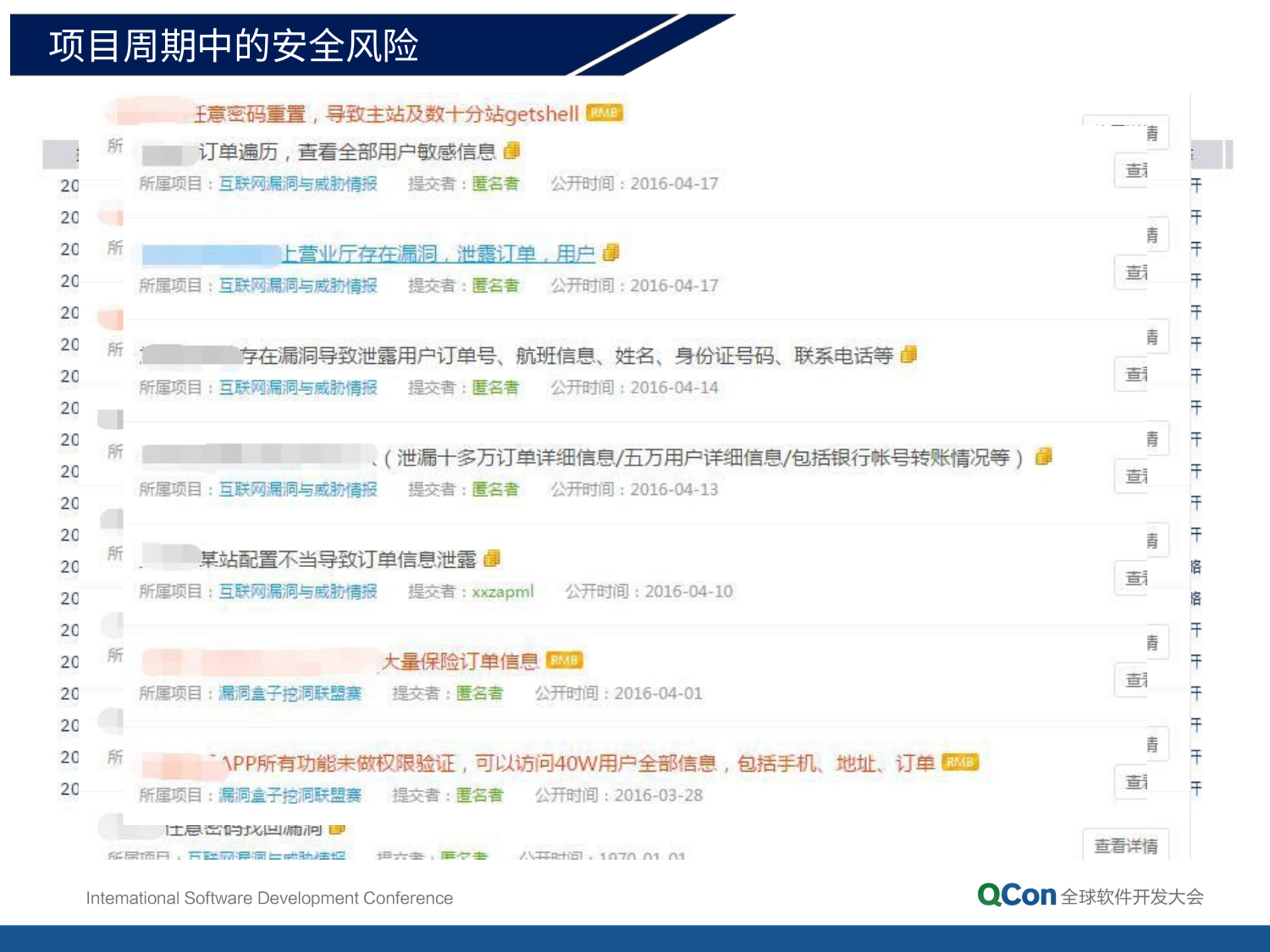

# 项目周期中的安全风险

设计缺乏安全考虑  导致的安全问题
• 溃之蚁穴，失之千里

• 形同虚设的密码防御

• 曝之荒野的用户隐私

• 等等